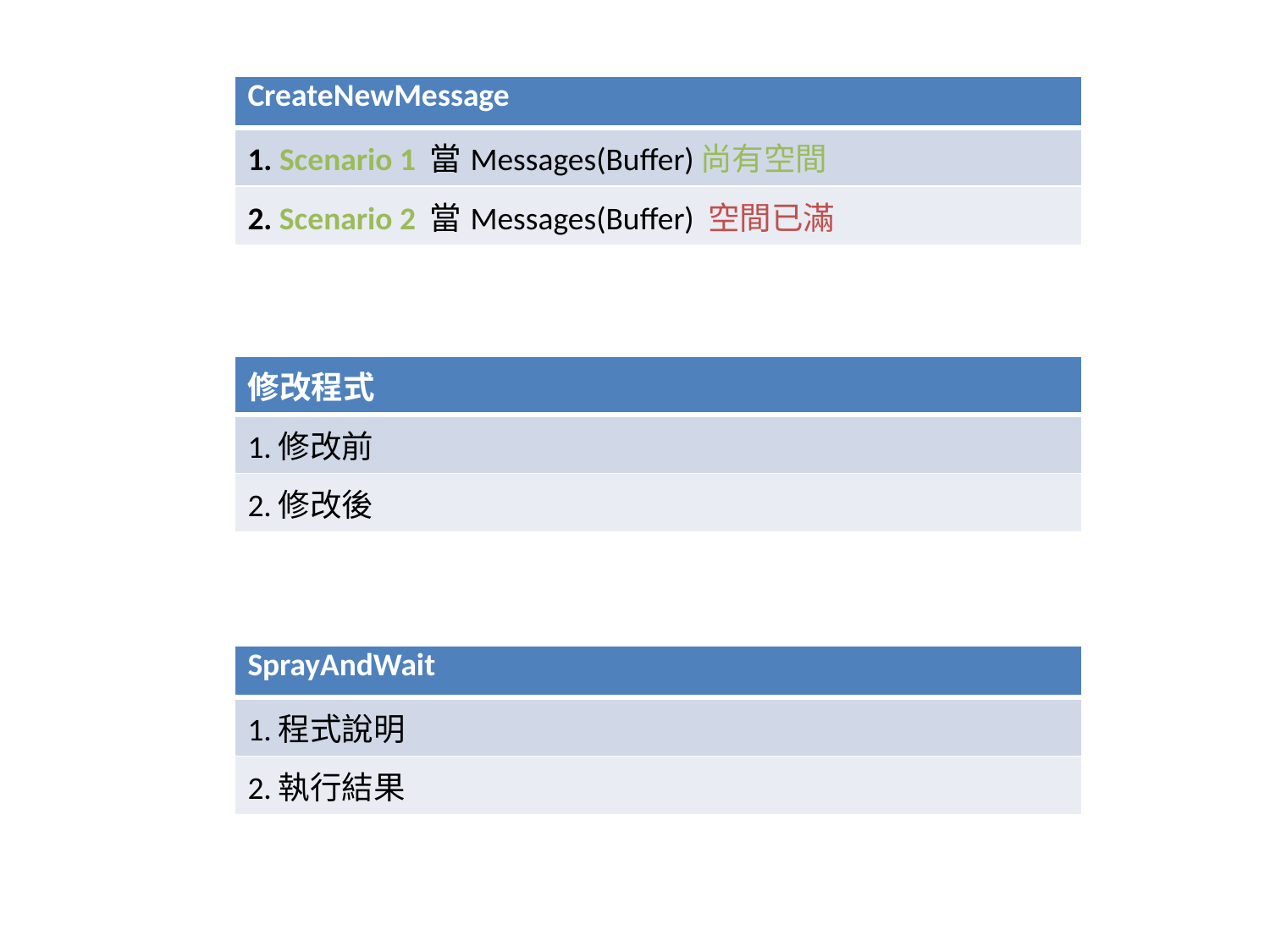

| CreateNewMessage |
| --- |
| 1. Scenario 1 當Messages(Buffer)尚有空間 |
| 2. Scenario 2 當Messages(Buffer) 空間已滿 |
| 修改程式 |
| --- |
| 1.修改前 |
| 2.修改後 |
| SprayAndWait |
| --- |
| 1.程式說明 |
| 2.執行結果 |